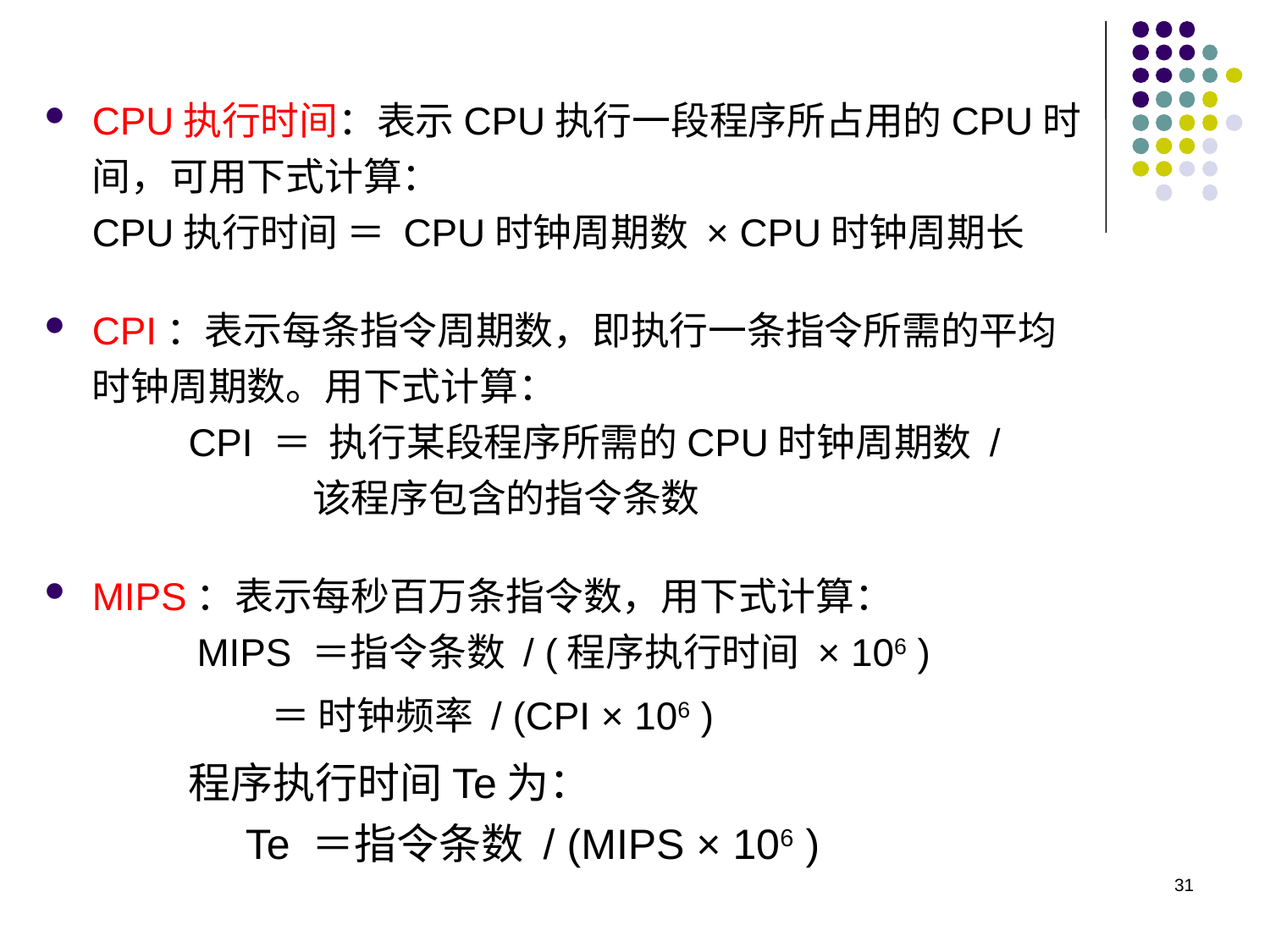

CPU执行时间：表示CPU执行一段程序所占用的CPU时间，可用下式计算：
CPU执行时间 ＝ CPU时钟周期数 × CPU时钟周期长
CPI：表示每条指令周期数，即执行一条指令所需的平均时钟周期数。用下式计算：
          CPI ＝  执行某段程序所需的CPU时钟周期数 /
　　　            该程序包含的指令条数
MIPS：表示每秒百万条指令数，用下式计算：
           MIPS ＝指令条数 / (程序执行时间 × 106 )
                         ＝ 时钟频率 / (CPI × 106 )
              程序执行时间Te为：
               Te ＝指令条数 / (MIPS × 106 )
31